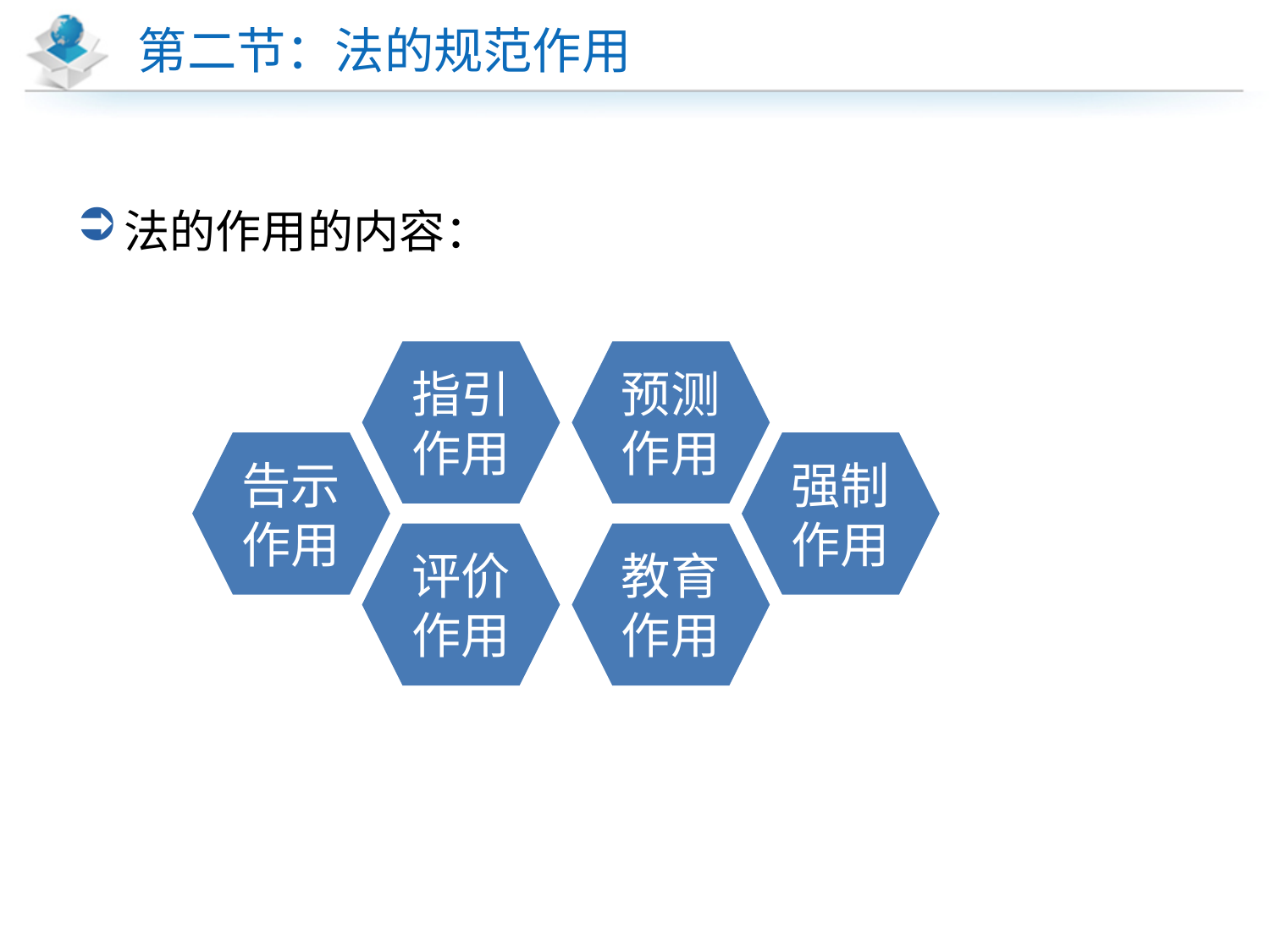

# 第二节：法的规范作用
法的作用的内容：
指引作用
预测作用
告示作用
强制作用
评价作用
教育作用